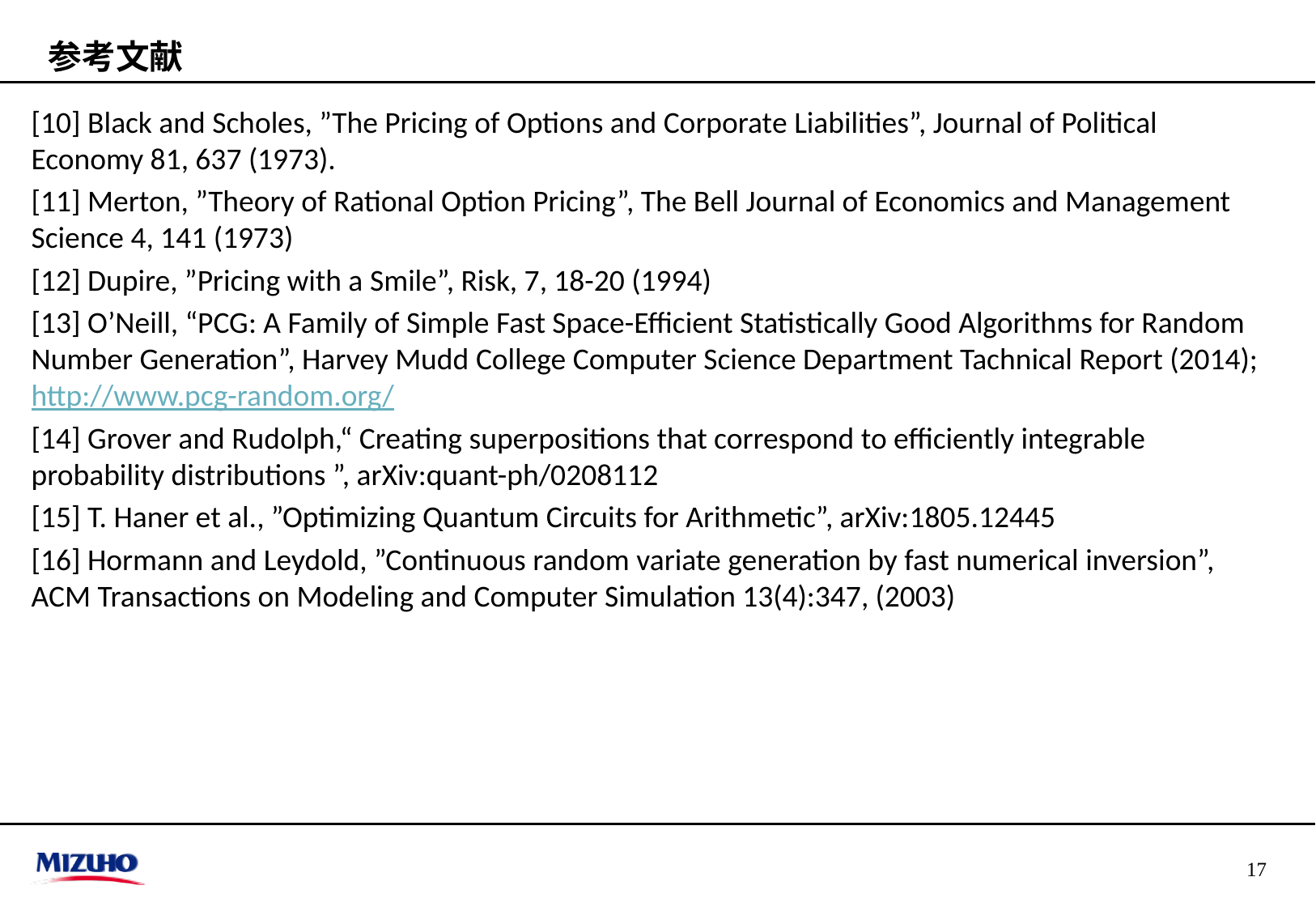

# 参考文献
[10] Black and Scholes, ”The Pricing of Options and Corporate Liabilities”, Journal of Political Economy 81, 637 (1973).
[11] Merton, ”Theory of Rational Option Pricing”, The Bell Journal of Economics and Management Science 4, 141 (1973)
[12] Dupire, ”Pricing with a Smile”, Risk, 7, 18-20 (1994)
[13] O’Neill, “PCG: A Family of Simple Fast Space-Efficient Statistically Good Algorithms for Random Number Generation”, Harvey Mudd College Computer Science Department Tachnical Report (2014); http://www.pcg-random.org/
[14] Grover and Rudolph,“ Creating superpositions that correspond to efficiently integrable probability distributions ”, arXiv:quant-ph/0208112
[15] T. Haner et al., ”Optimizing Quantum Circuits for Arithmetic”, arXiv:1805.12445
[16] Hormann and Leydold, ”Continuous random variate generation by fast numerical inversion”, ACM Transactions on Modeling and Computer Simulation 13(4):347, (2003)

17